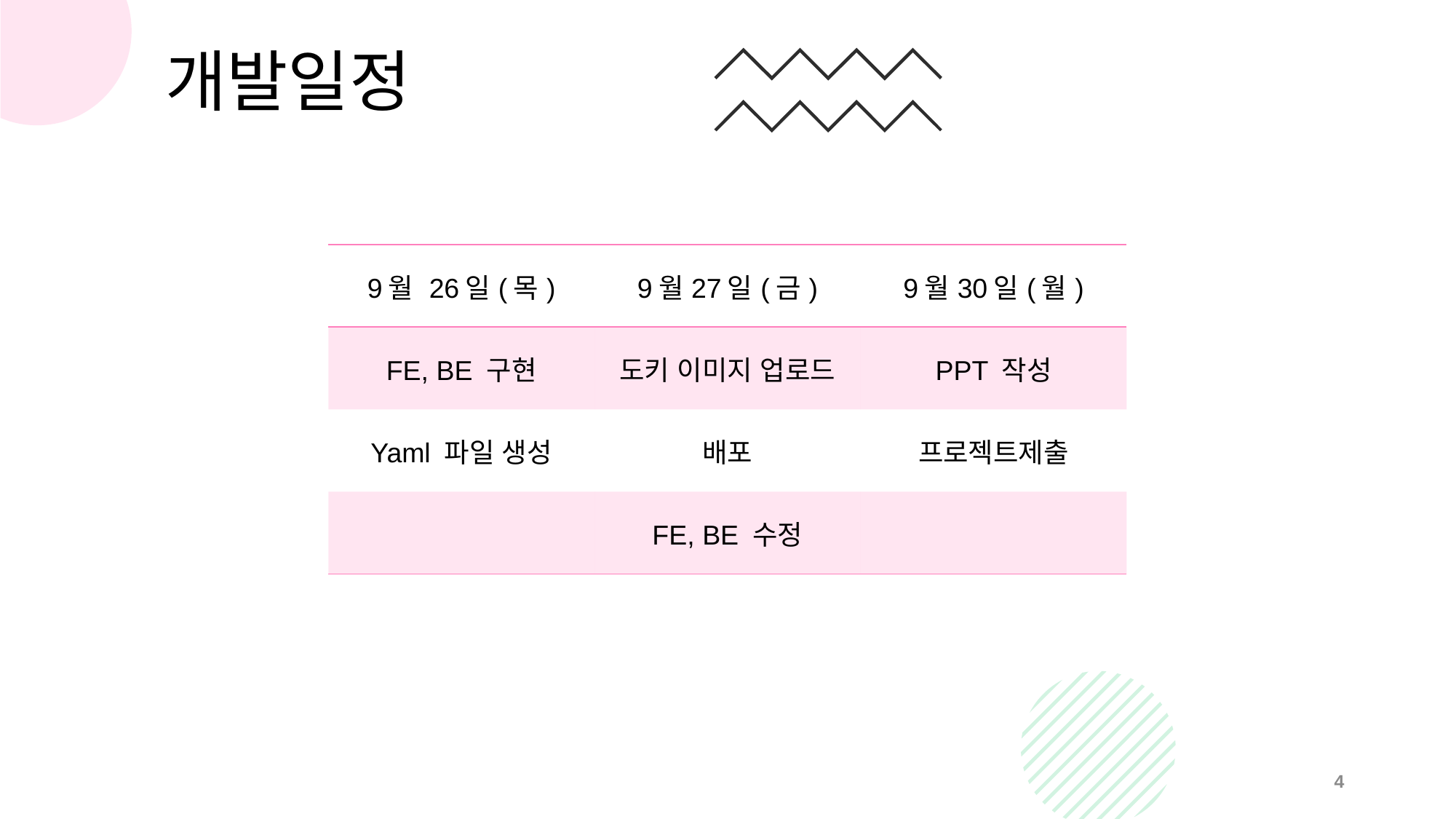

# 개발일정
| 9월 26일(목) | 9월27일(금) | 9월30일(월) |
| --- | --- | --- |
| FE, BE 구현 | 도키 이미지 업로드 | PPT 작성 |
| Yaml 파일 생성 | 배포 | 프로젝트제출 |
|  | FE, BE 수정 |  |
4